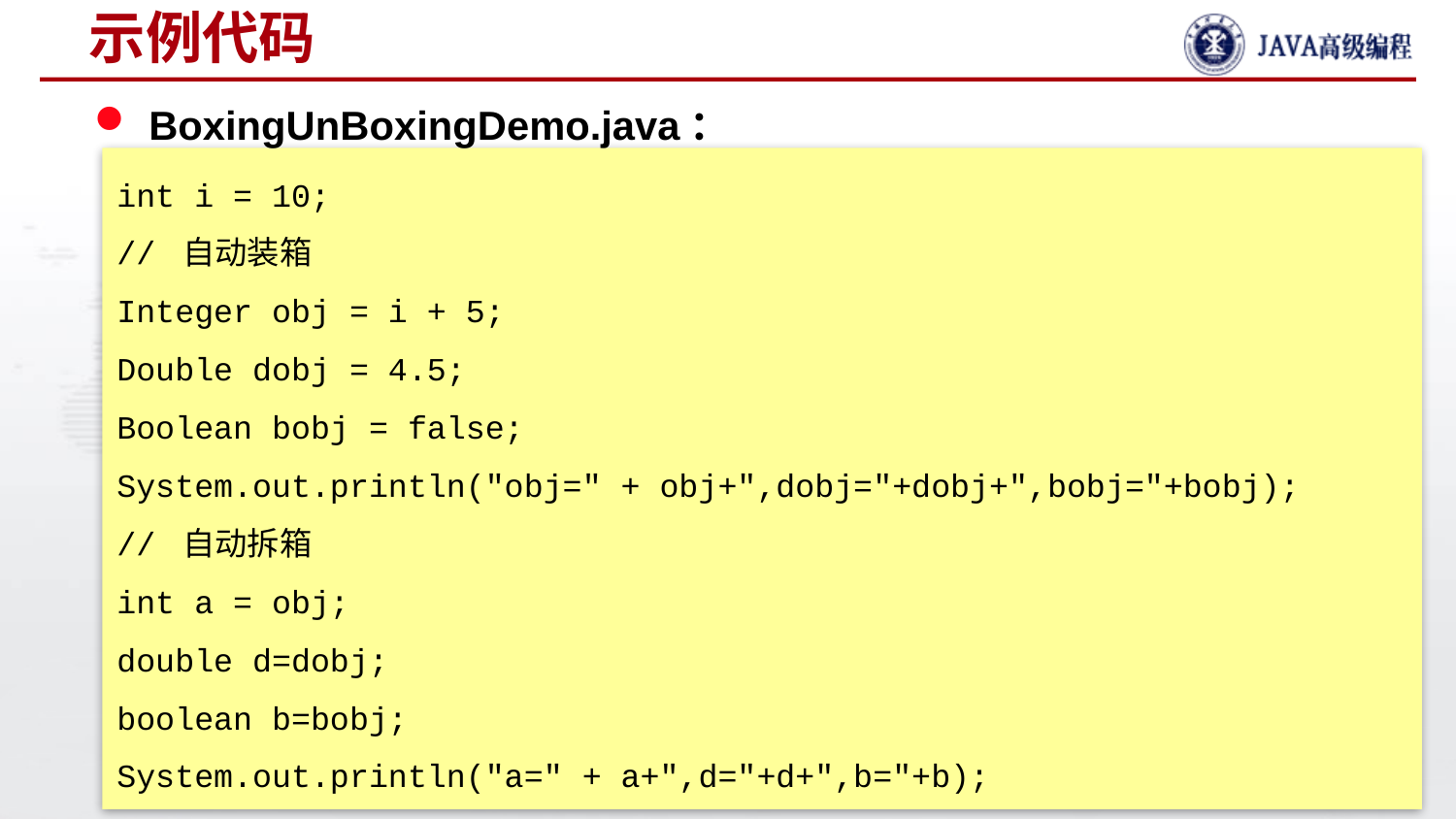

# 示例代码
BoxingUnBoxingDemo.java：
int i = 10;
// 自动装箱
Integer obj = i + 5;
Double dobj = 4.5;
Boolean bobj = false;
System.out.println("obj=" + obj+",dobj="+dobj+",bobj="+bobj);
// 自动拆箱
int a = obj;
double d=dobj;
boolean b=bobj;
System.out.println("a=" + a+",d="+d+",b="+b);